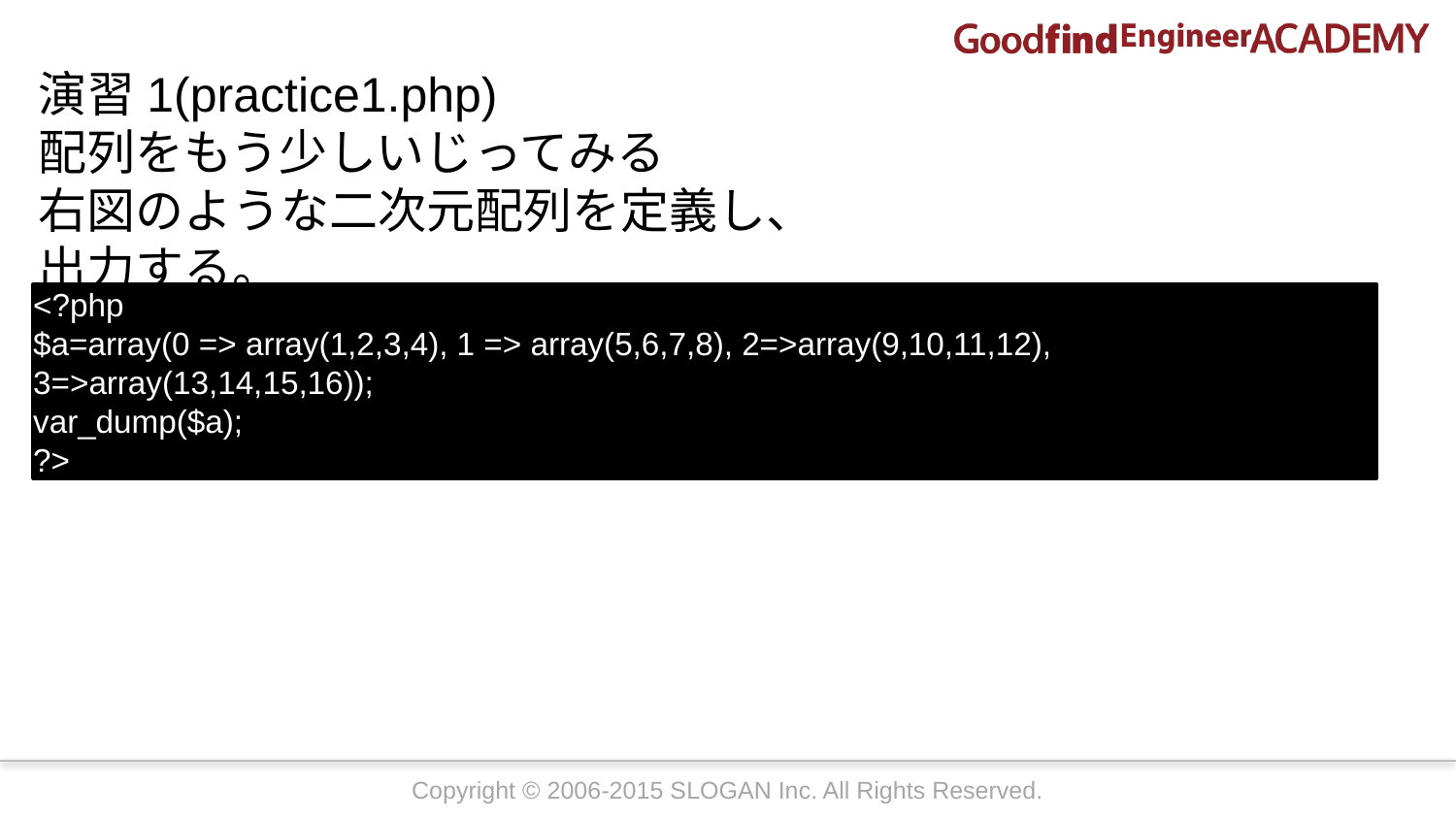

演習1(practice1.php)
配列をもう少しいじってみる
右図のような二次元配列を定義し、
出力する。
<?php
$a=array(0 => array(1,2,3,4), 1 => array(5,6,7,8), 2=>array(9,10,11,12), 3=>array(13,14,15,16));
var_dump($a);
?>